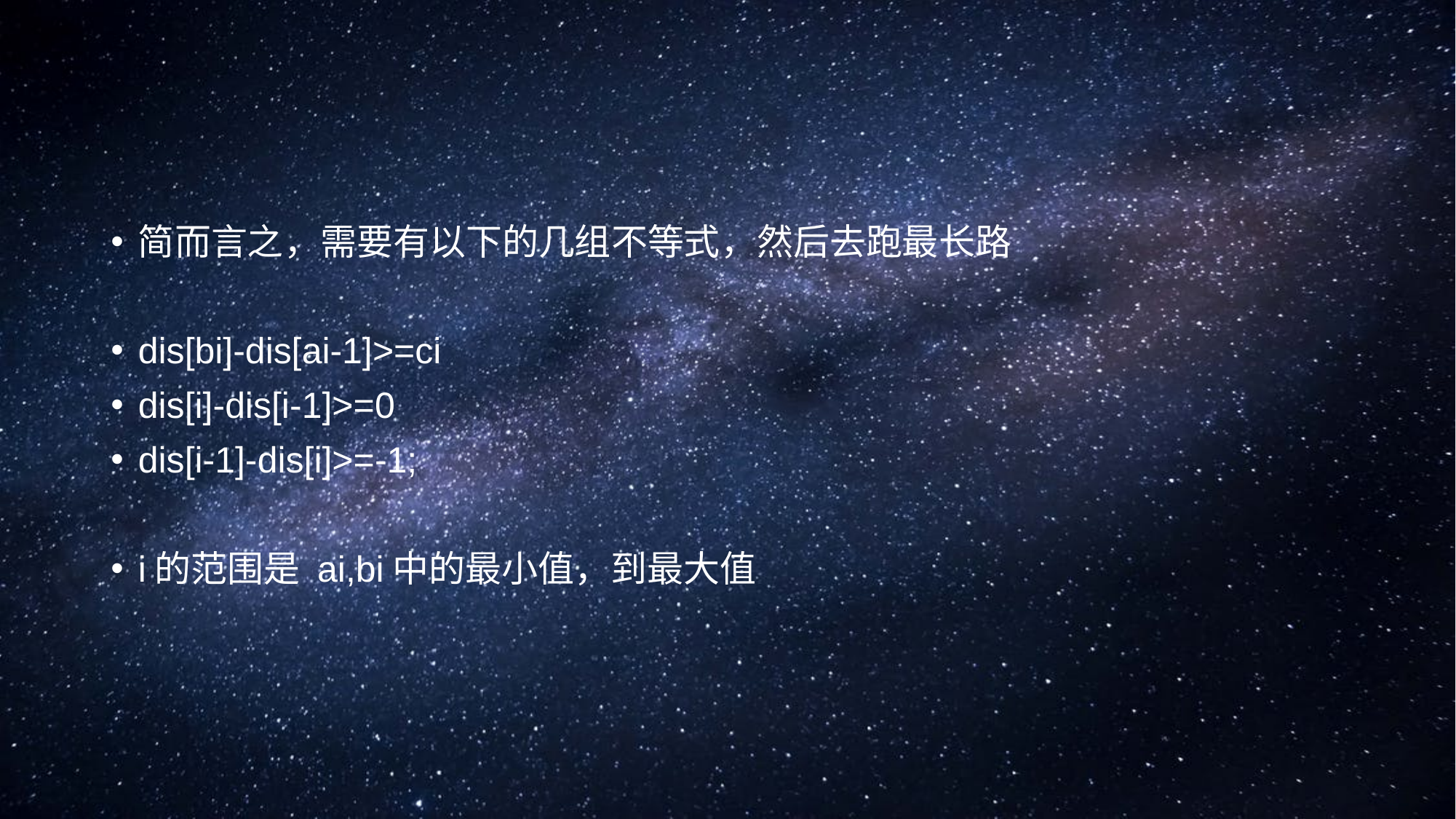

#
简而言之，需要有以下的几组不等式，然后去跑最长路

dis[bi]-dis[ai-1]>=ci
dis[i]-dis[i-1]>=0
dis[i-1]-dis[i]>=-1;

i的范围是 ai,bi中的最小值，到最大值